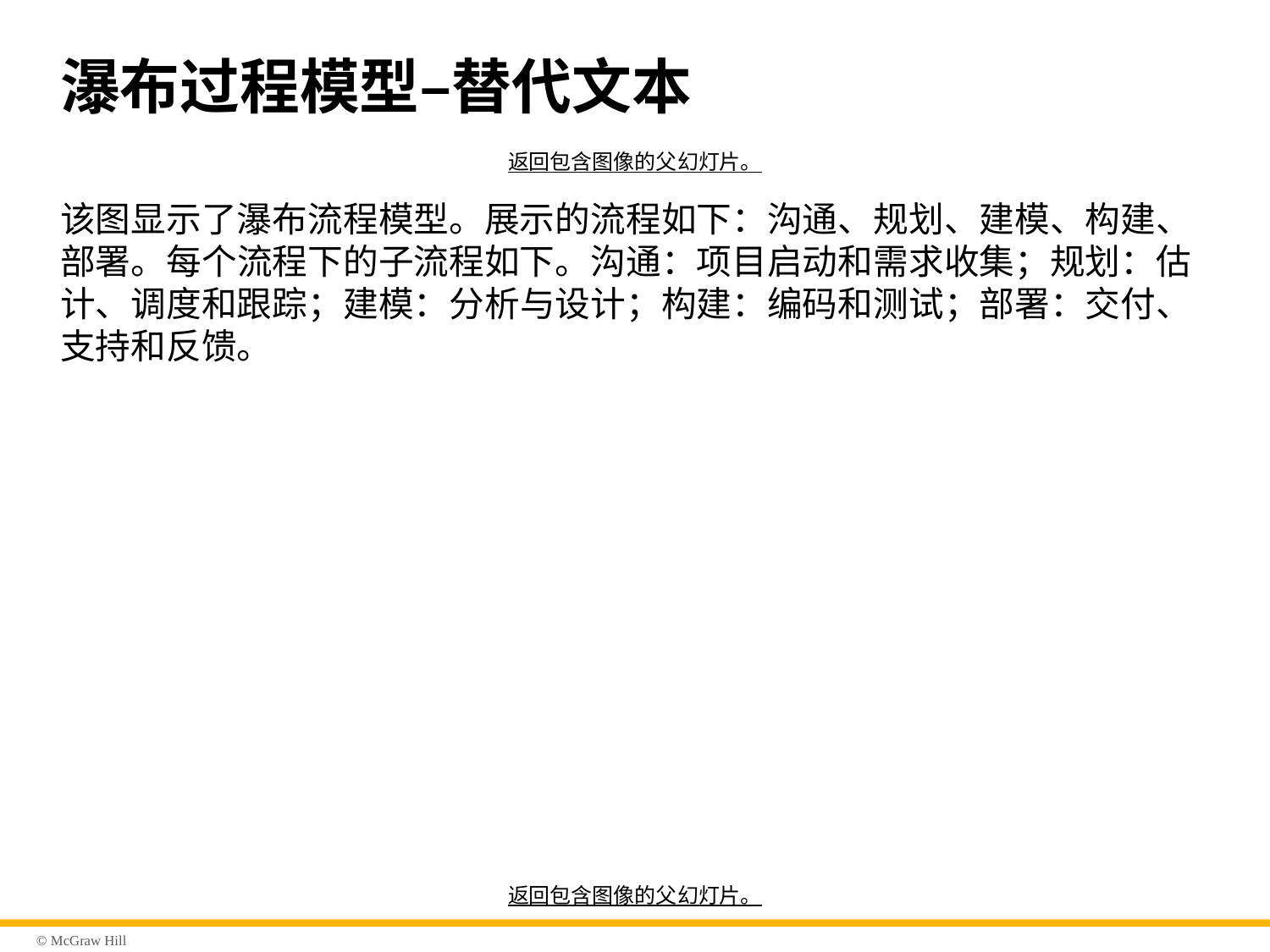

# 瀑布过程模型–替代文本
返回包含图像的父幻灯片。
该图显示了瀑布流程模型。展示的流程如下：沟通、规划、建模、构建、部署。每个流程下的子流程如下。沟通：项目启动和需求收集；规划：估计、调度和跟踪；建模：分析与设计；构建：编码和测试；部署：交付、支持和反馈。
返回包含图像的父幻灯片。
17